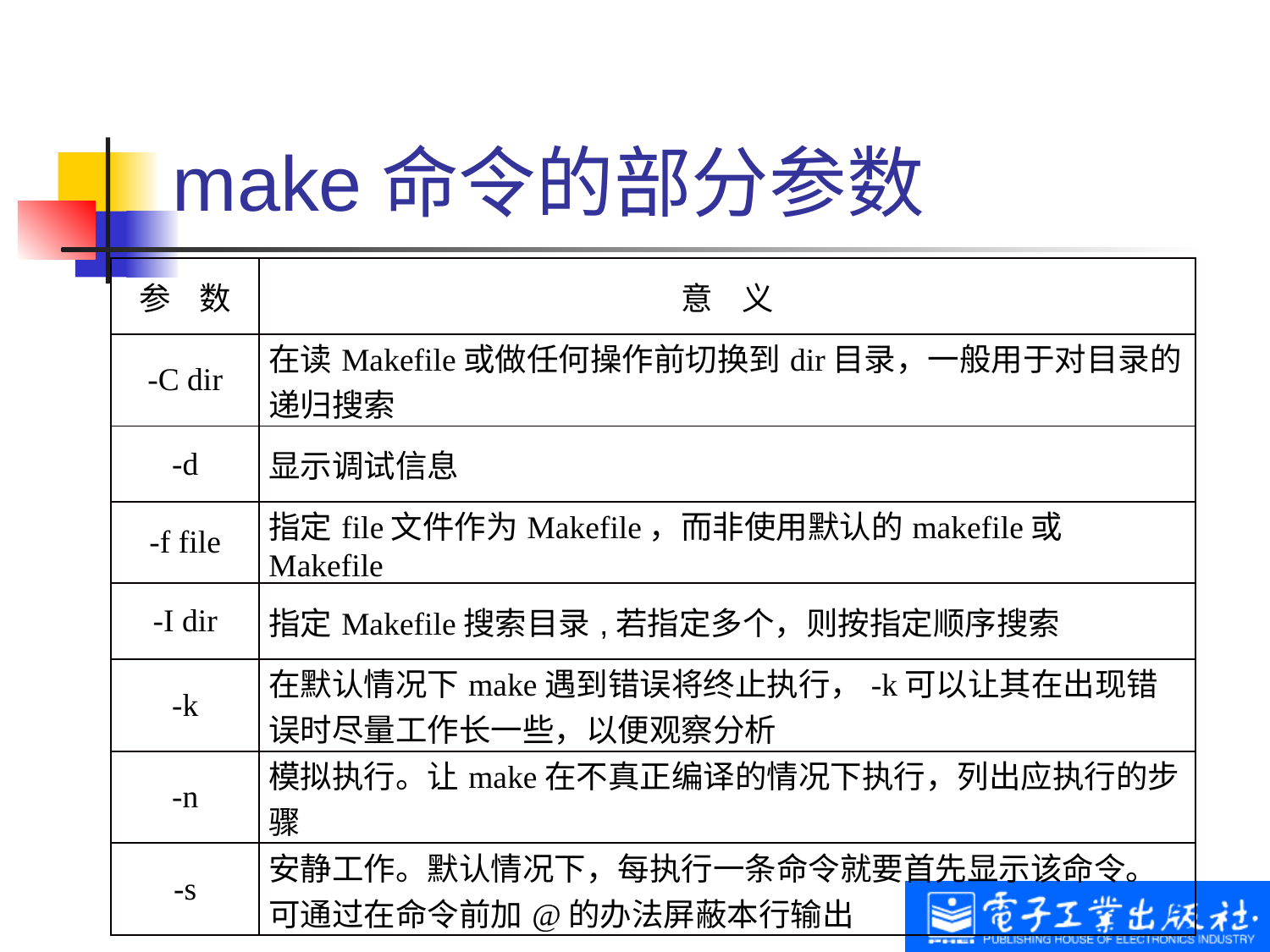

# make命令的部分参数
| 参 数 | 意 义 |
| --- | --- |
| -C dir | 在读Makefile或做任何操作前切换到dir目录，一般用于对目录的递归搜索 |
| -d | 显示调试信息 |
| -f file | 指定file文件作为Makefile，而非使用默认的makefile或Makefile |
| -I dir | 指定Makefile搜索目录,若指定多个，则按指定顺序搜索 |
| -k | 在默认情况下make遇到错误将终止执行，-k可以让其在出现错误时尽量工作长一些，以便观察分析 |
| -n | 模拟执行。让make在不真正编译的情况下执行，列出应执行的步骤 |
| -s | 安静工作。默认情况下，每执行一条命令就要首先显示该命令。可通过在命令前加@的办法屏蔽本行输出 |